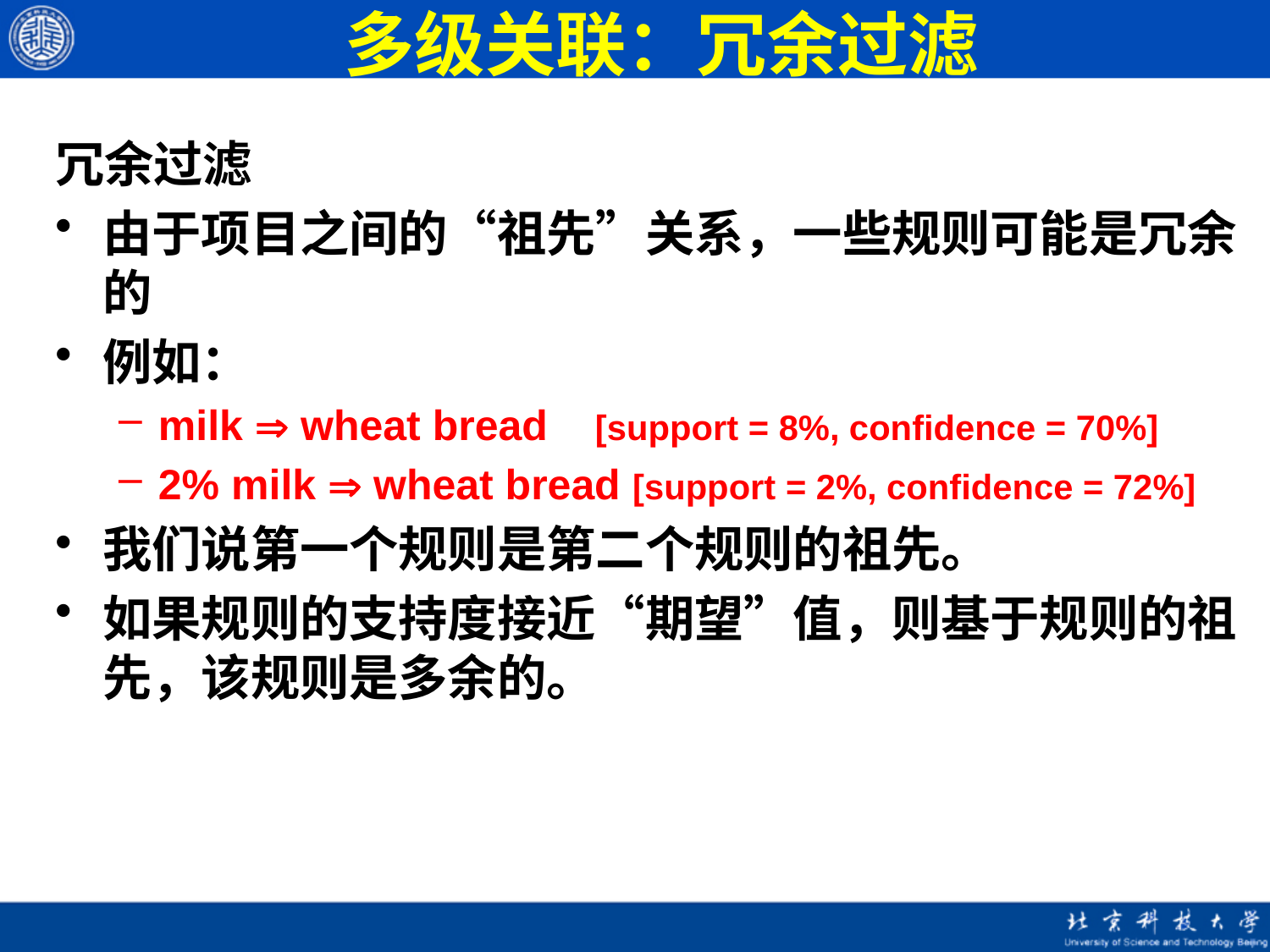

# 多级关联：冗余过滤
冗余过滤
由于项目之间的“祖先”关系，一些规则可能是冗余的
例如：
milk ⇒ wheat bread    [support = 8%, confidence = 70%]
2% milk ⇒ wheat bread [support = 2%, confidence = 72%]
我们说第一个规则是第二个规则的祖先。
如果规则的支持度接近“期望”值，则基于规则的祖先，该规则是多余的。